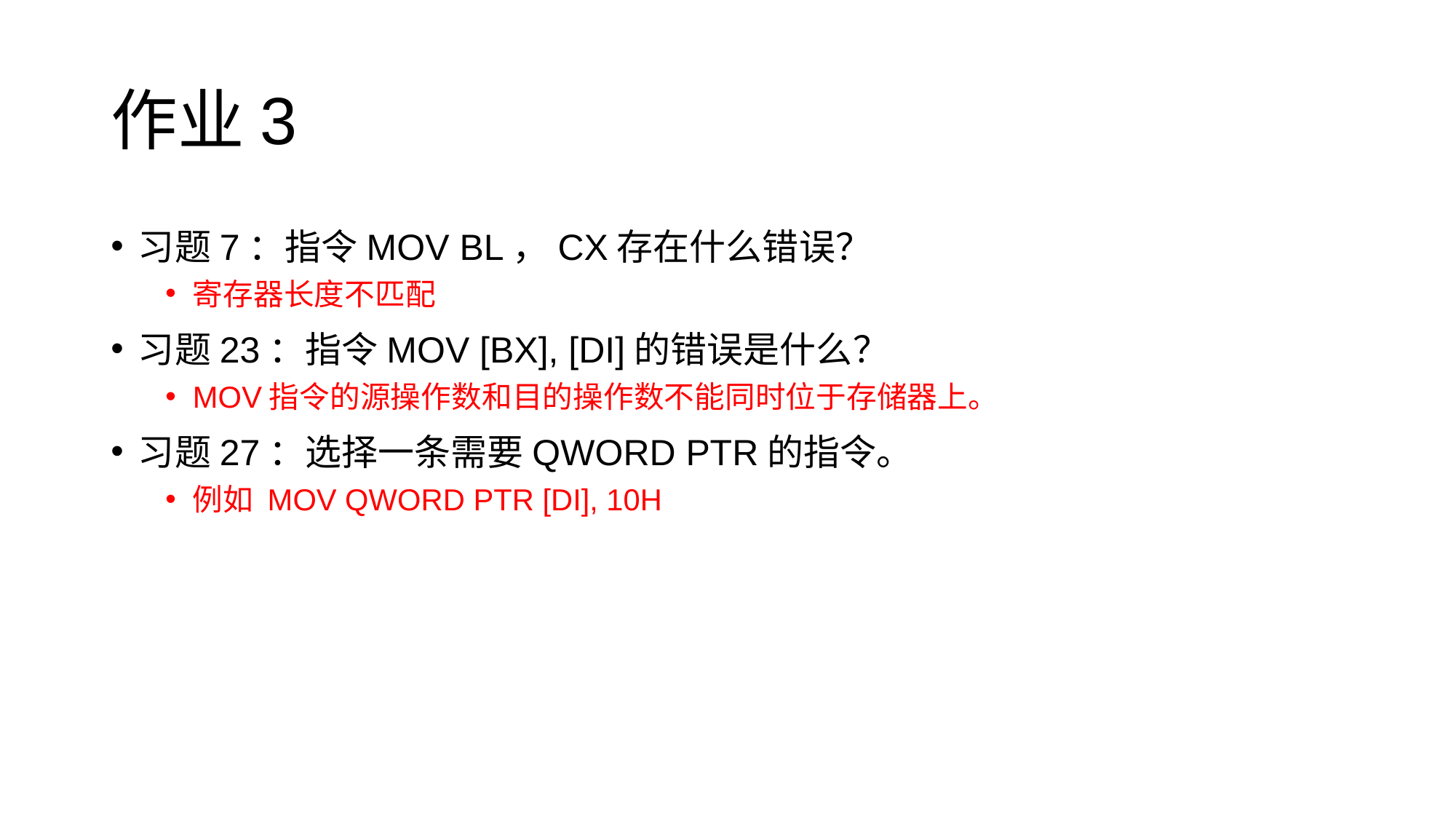

# 作业3
习题7：指令MOV BL，CX存在什么错误？
寄存器长度不匹配
习题23：指令MOV [BX], [DI]的错误是什么？
MOV指令的源操作数和目的操作数不能同时位于存储器上。
习题27：选择一条需要QWORD PTR的指令。
例如 MOV QWORD PTR [DI], 10H